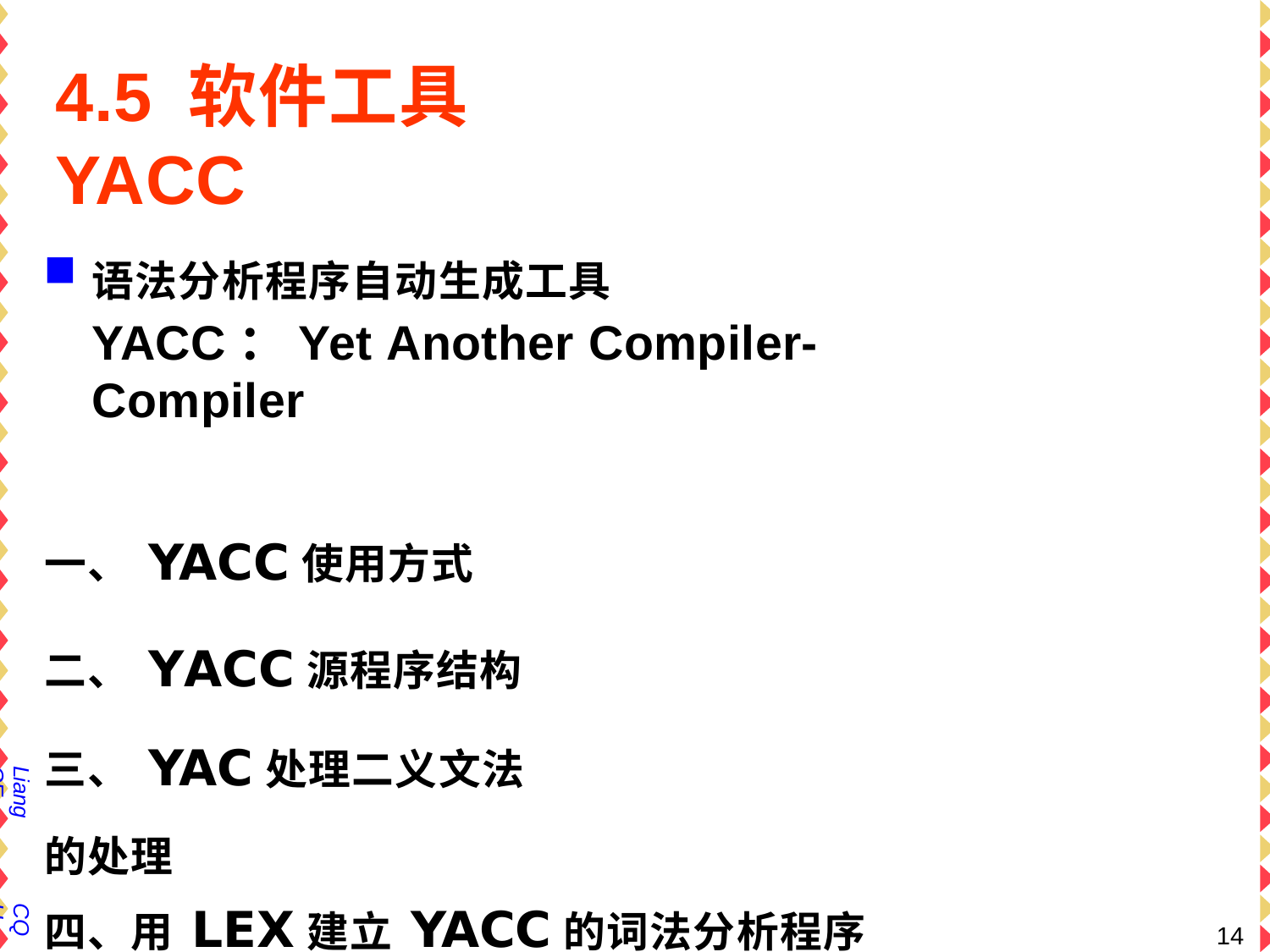

# 4.5 软件工具YACC
语法分析程序自动生成工具
YACC：Yet Another Compiler-Compiler

一、YACC使用方式 二、YACC源程序结构
三、YAC处理二义文法的处理
四、用LEX建立YACC的词法分析程序 五、YACC内部名称
Liang GE
CQU
145